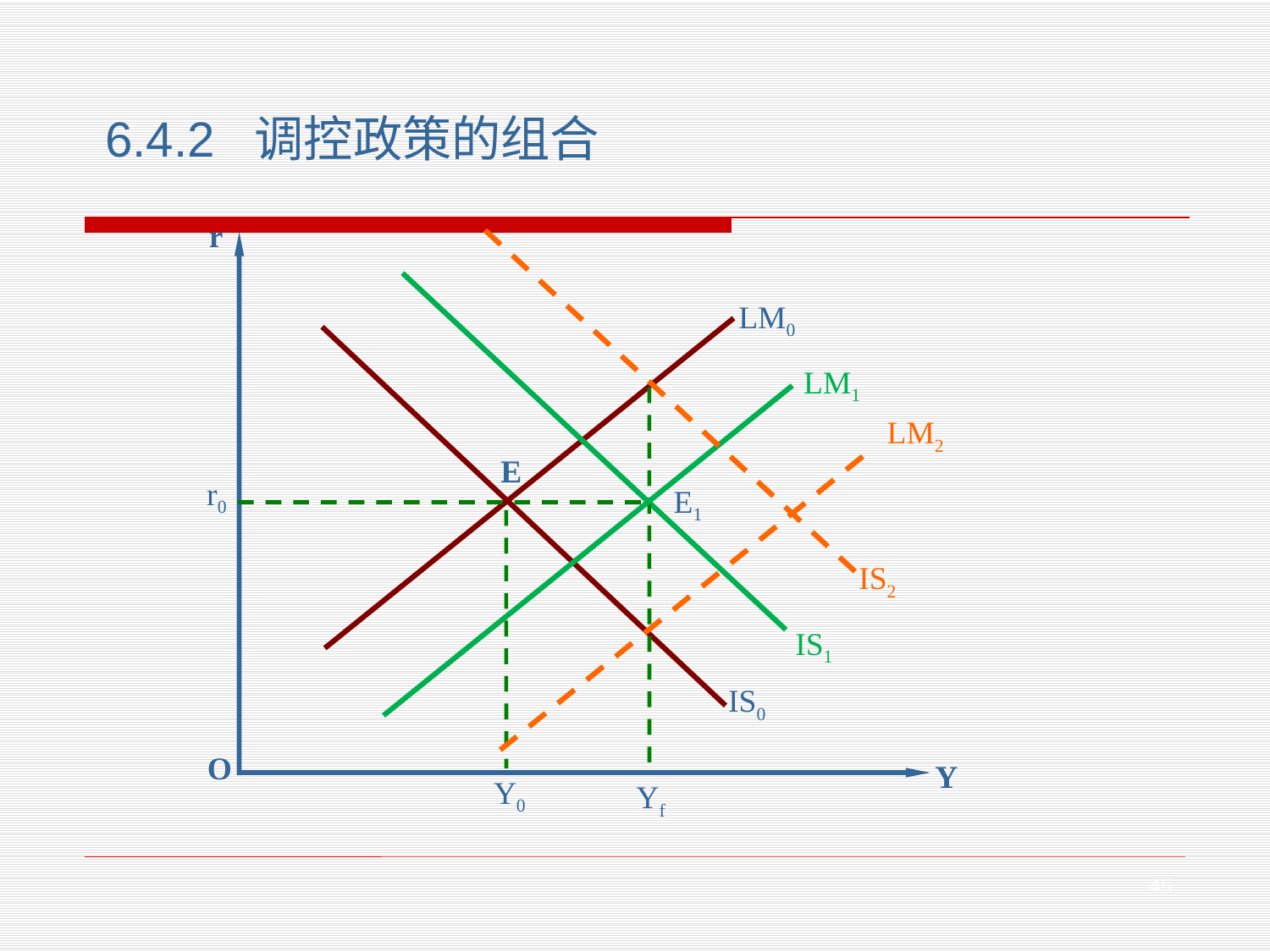

6.4.2  调控政策的组合

r

LM0

LM1

LM2

E
r0
E1

IS2
IS1
IS0
O
Y

Y0
Yf
45